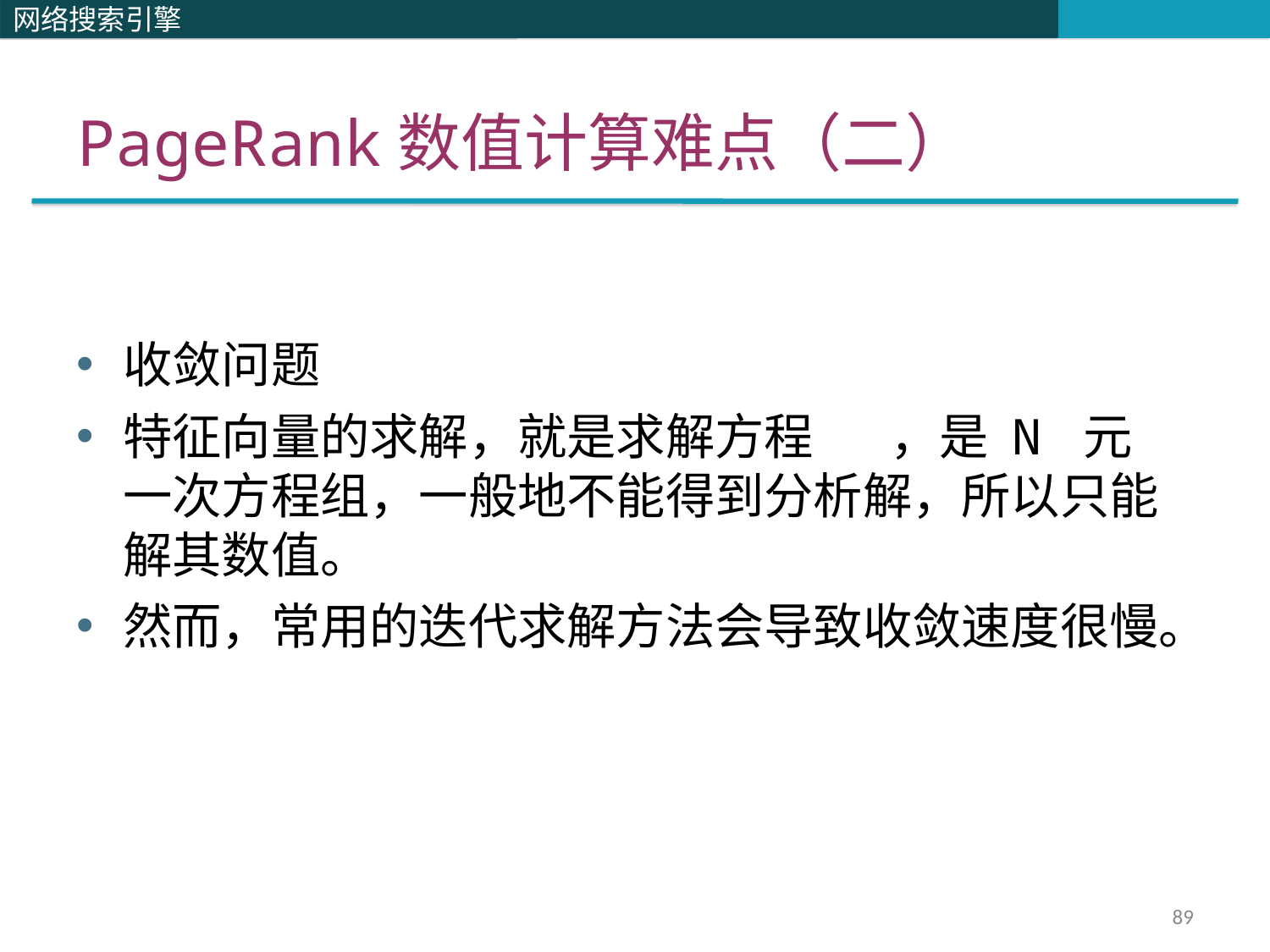

PageRank数值计算难点（二）
收敛问题
特征向量的求解，就是求解方程       ，是 N 元一次方程组，一般地不能得到分析解，所以只能解其数值。
然而，常用的迭代求解方法会导致收敛速度很慢。

89